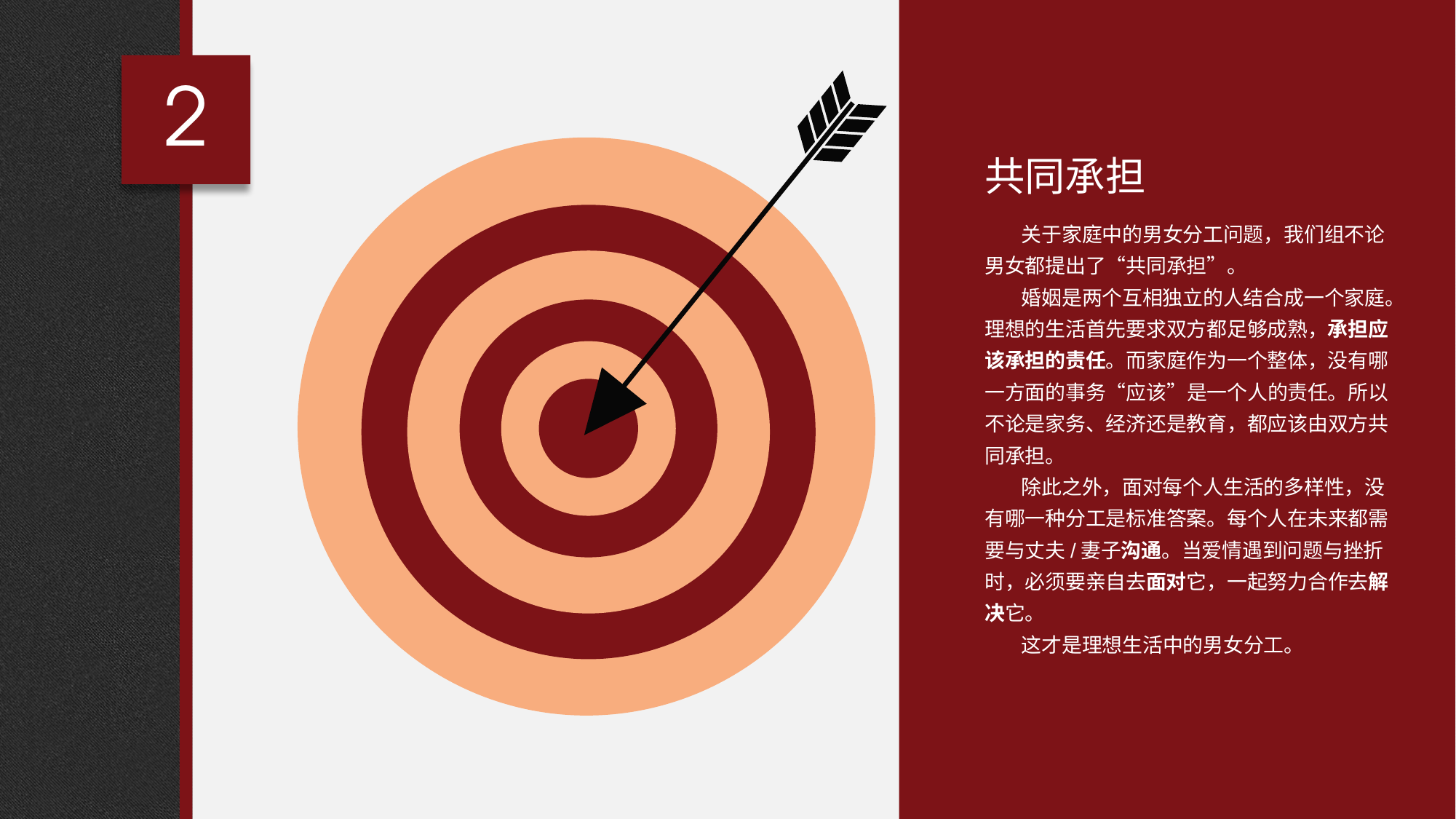

2

共同承担

       关于家庭中的男女分工问题，我们组不论男女都提出了“共同承担”。
       婚姻是两个互相独立的人结合成一个家庭。理想的生活首先要求双方都足够成熟，承担应该承担的责任。而家庭作为一个整体，没有哪一方面的事务“应该”是一个人的责任。所以不论是家务、经济还是教育，都应该由双方共同承担。
       除此之外，面对每个人生活的多样性，没有哪一种分工是标准答案。每个人在未来都需要与丈夫/妻子沟通。当爱情遇到问题与挫折时，必须要亲自去面对它，一起努力合作去解决它。
       这才是理想生活中的男女分工。